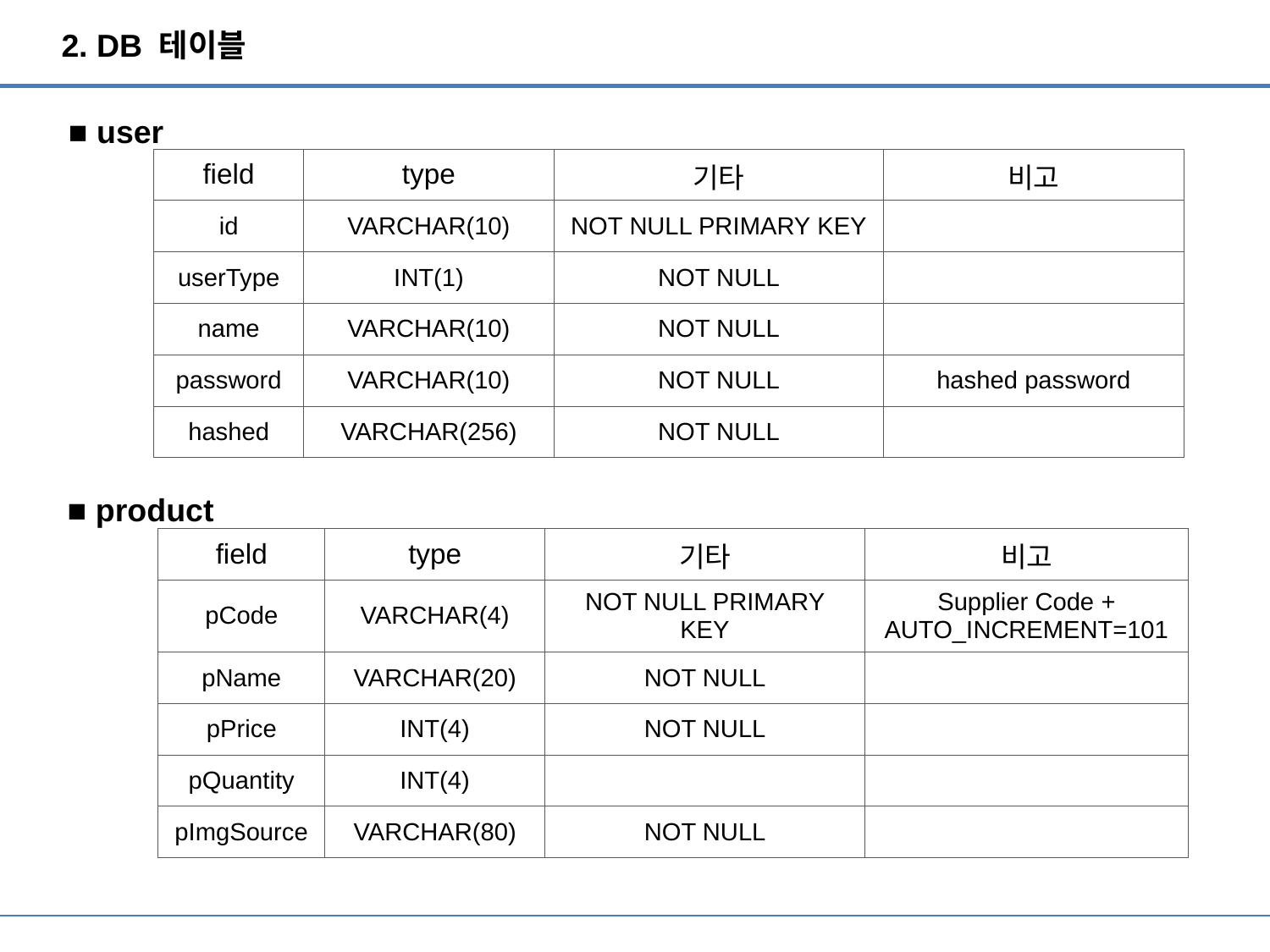

2. DB 테이블
■ user
| field | type | 기타 | 비고 |
| --- | --- | --- | --- |
| id | VARCHAR(10) | NOT NULL PRIMARY KEY |  |
| userType | INT(1) | NOT NULL |  |
| name | VARCHAR(10) | NOT NULL |  |
| password | VARCHAR(10) | NOT NULL | hashed password |
| hashed | VARCHAR(256) | NOT NULL |  |
■ product
| field | type | 기타 | 비고 |
| --- | --- | --- | --- |
| pCode | VARCHAR(4) | NOT NULL PRIMARY KEY | Supplier Code + AUTO\_INCREMENT=101 |
| pName | VARCHAR(20) | NOT NULL |  |
| pPrice | INT(4) | NOT NULL |  |
| pQuantity | INT(4) |  |  |
| pImgSource | VARCHAR(80) | NOT NULL |  |